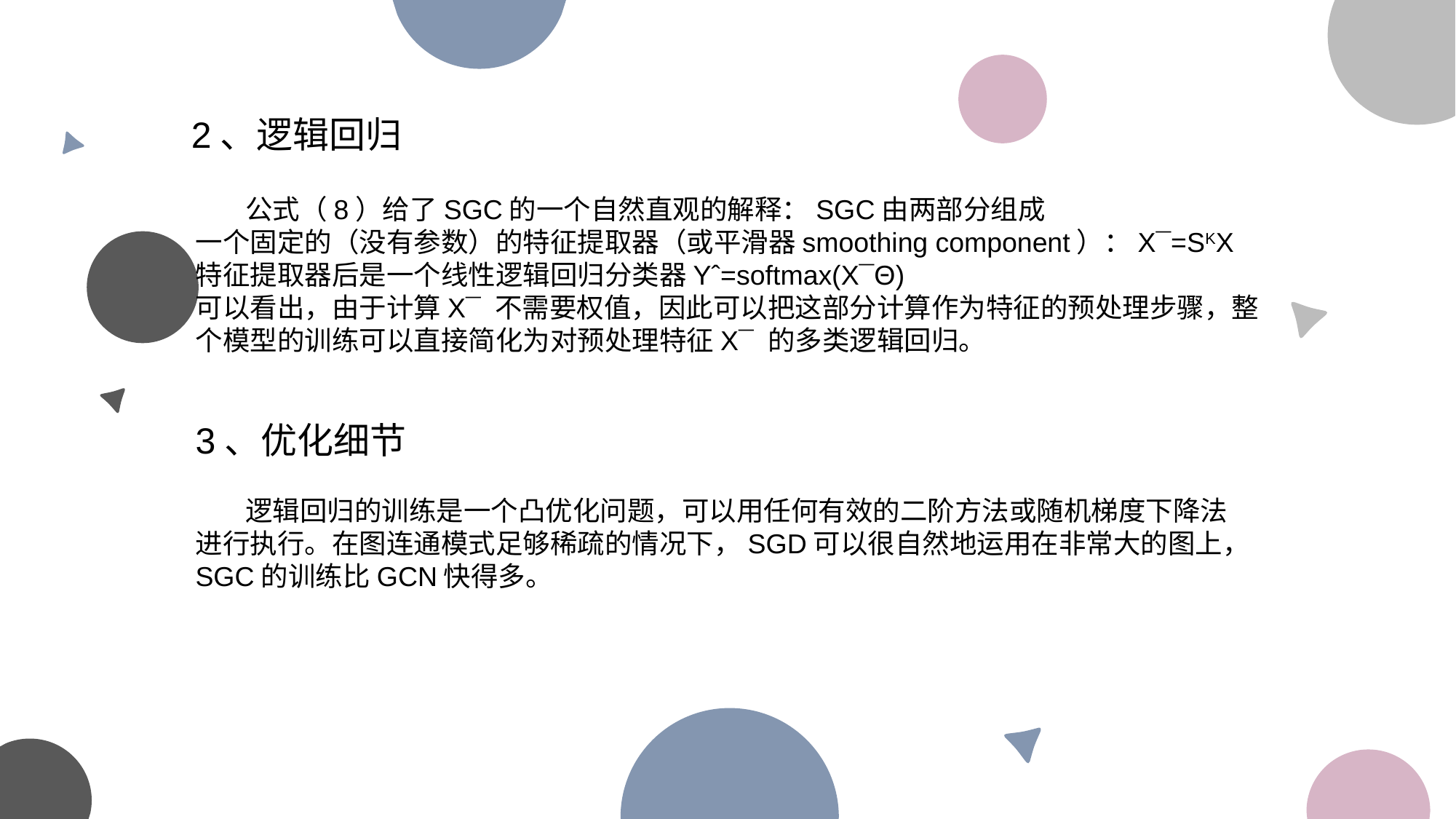

2、逻辑回归
       公式（8）给了SGC的一个自然直观的解释：SGC由两部分组成
一个固定的（没有参数）的特征提取器（或平滑器smoothing component）：X¯=SKX
特征提取器后是一个线性逻辑回归分类器Yˆ=softmax(X¯Θ)
可以看出，由于计算X¯ 不需要权值，因此可以把这部分计算作为特征的预处理步骤，整个模型的训练可以直接简化为对预处理特征X¯ 的多类逻辑回归。

3、优化细节

       逻辑回归的训练是一个凸优化问题，可以用任何有效的二阶方法或随机梯度下降法进行执行。在图连通模式足够稀疏的情况下，SGD可以很自然地运用在非常大的图上，SGC的训练比GCN快得多。